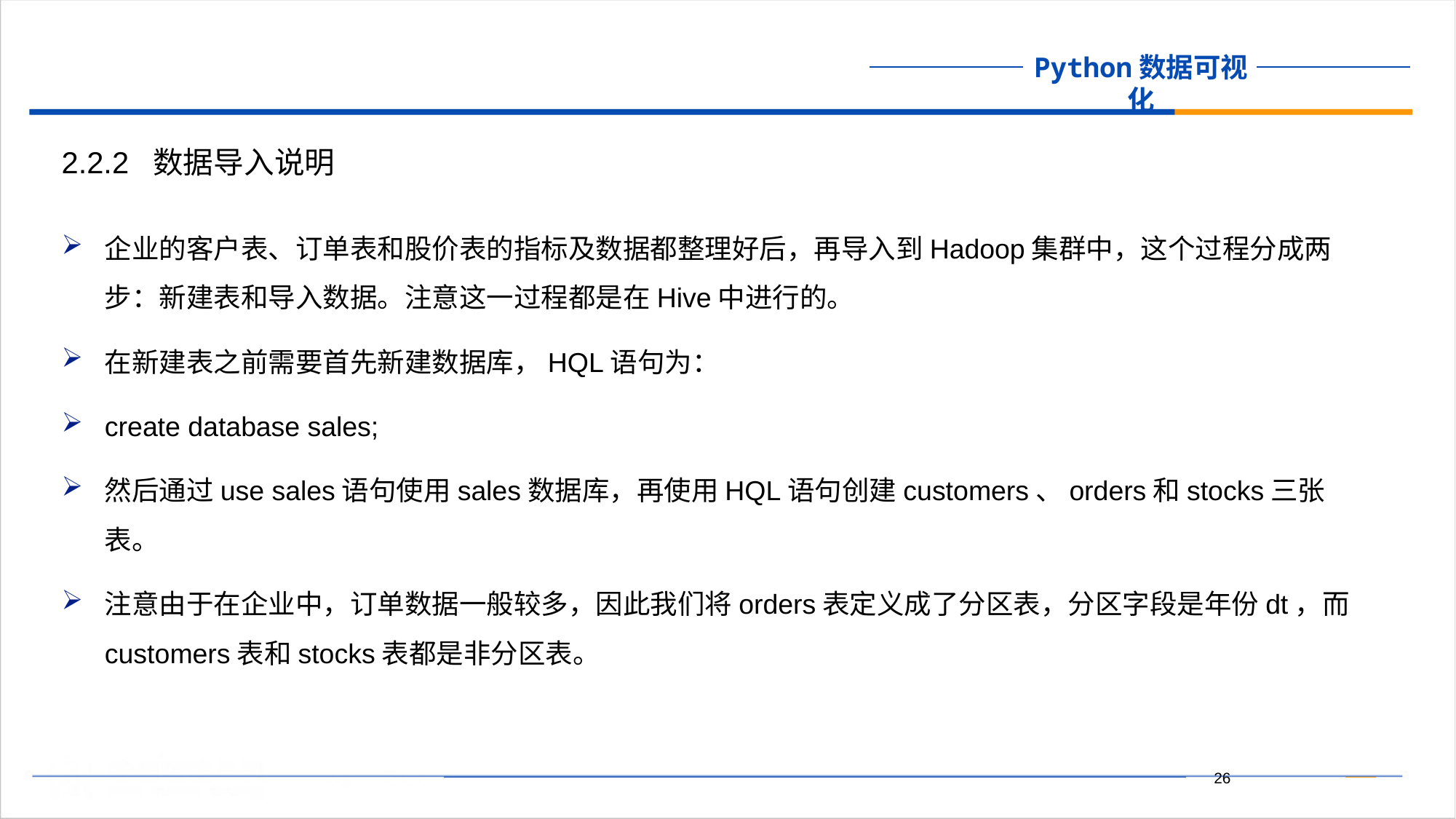

2.2.2  数据导入说明
企业的客户表、订单表和股价表的指标及数据都整理好后，再导入到Hadoop集群中，这个过程分成两步：新建表和导入数据。注意这一过程都是在Hive中进行的。
在新建表之前需要首先新建数据库，HQL语句为：
create database sales;
然后通过use sales语句使用sales数据库，再使用HQL语句创建customers、orders和stocks三张表。
注意由于在企业中，订单数据一般较多，因此我们将orders表定义成了分区表，分区字段是年份dt，而customers表和stocks表都是非分区表。